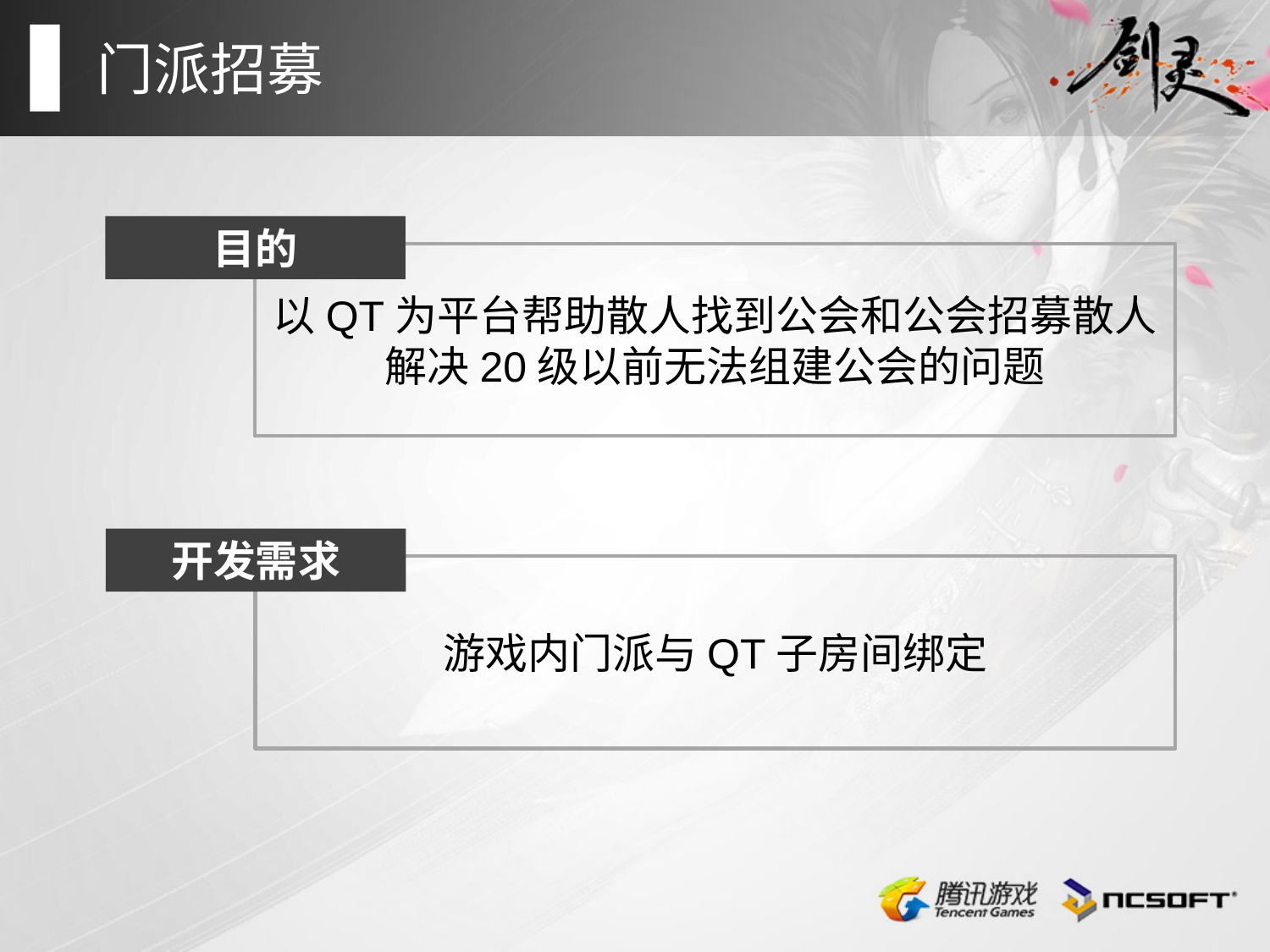

门派招募
目的
以QT为平台帮助散人找到公会和公会招募散人
解决20级以前无法组建公会的问题
开发需求
游戏内门派与QT子房间绑定